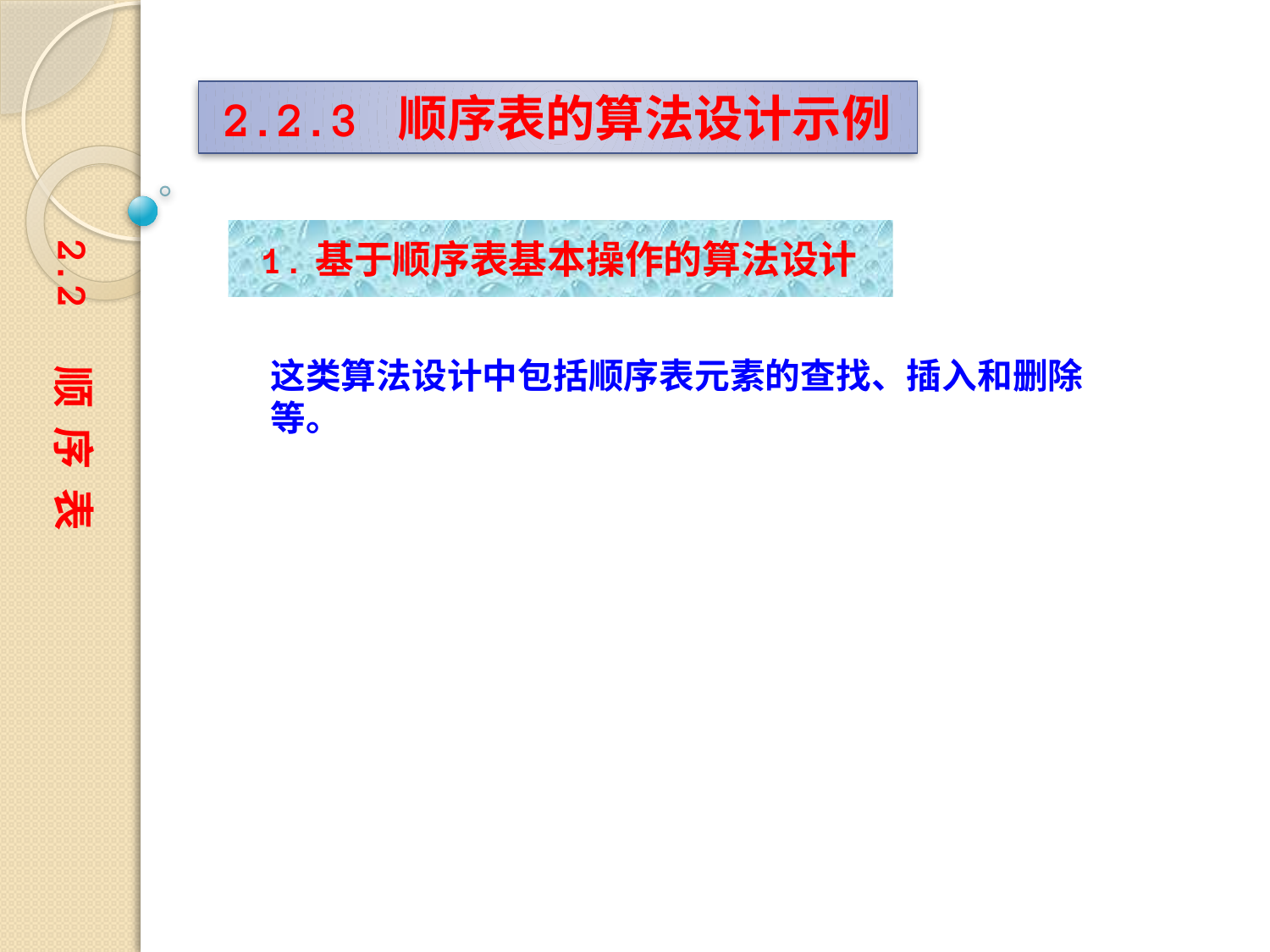

2.2.3 顺序表的算法设计示例
1.基于顺序表基本操作的算法设计
2.2  顺  序  表
这类算法设计中包括顺序表元素的查找、插入和删除等。